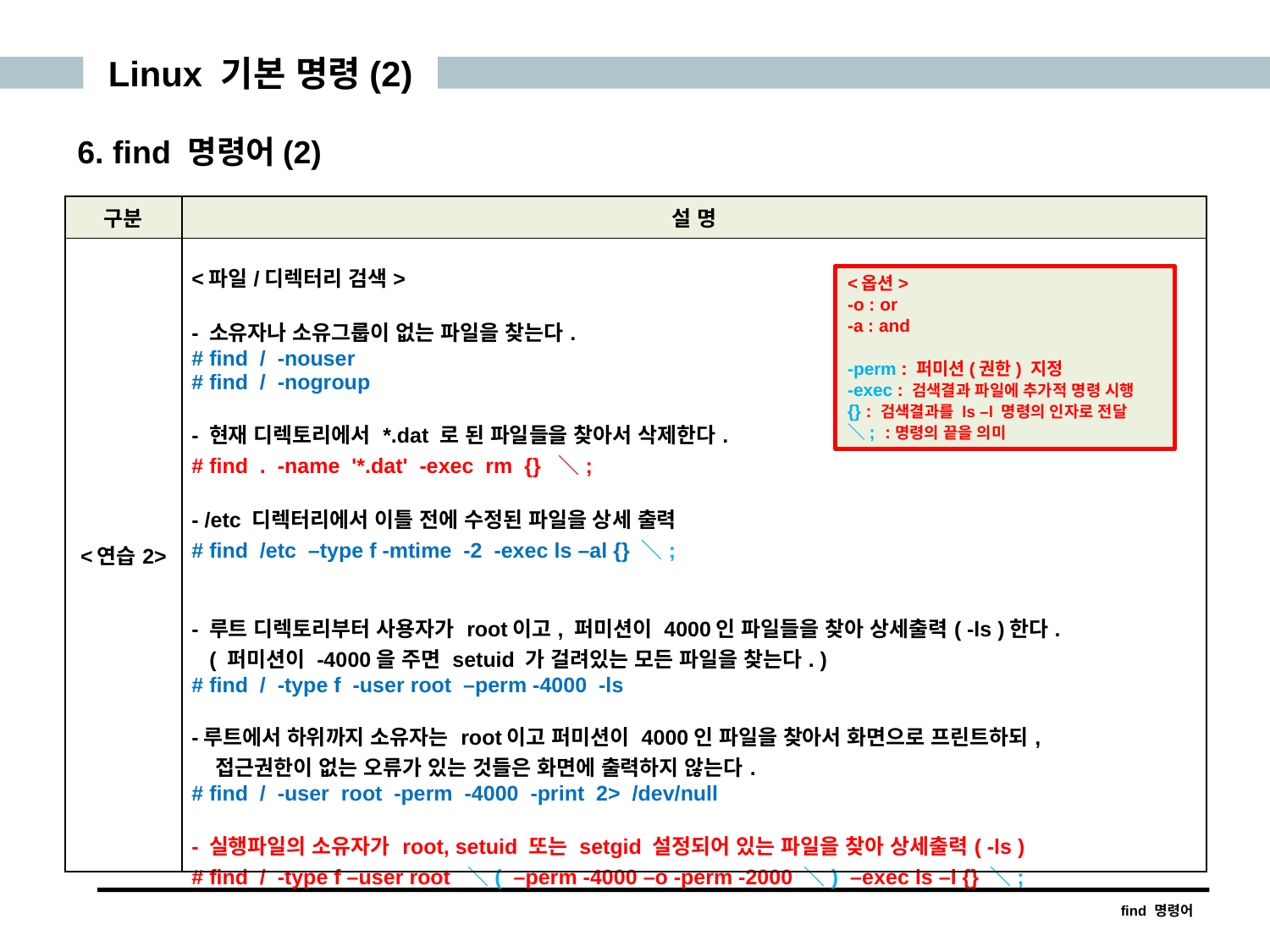

Linux 기본 명령(2)

6. find 명령어(2)
| 구분 | 설 명 |
| --- | --- |
| <연습2> | <파일/디렉터리 검색> - 소유자나 소유그룹이 없는 파일을 찾는다. # find / -nouser # find / -nogroup - 현재 디렉토리에서 \*.dat 로 된 파일들을 찾아서 삭제한다. # find . -name '\*.dat' -exec rm {} ＼; - /etc 디렉터리에서 이틀 전에 수정된 파일을 상세 출력 # find /etc –type f -mtime -2 -exec ls –al {} ＼; - 루트 디렉토리부터 사용자가 root이고, 퍼미션이 4000인 파일들을 찾아 상세출력( -ls )한다. ( 퍼미션이 -4000을 주면 setuid 가 걸려있는 모든 파일을 찾는다. ) # find / -type f -user root –perm -4000 -ls -루트에서 하위까지 소유자는 root이고 퍼미션이 4000인 파일을 찾아서 화면으로 프린트하되, 접근권한이 없는 오류가 있는 것들은 화면에 출력하지 않는다. # find / -user root -perm -4000 -print 2> /dev/null - 실행파일의 소유자가 root, setuid 또는 setgid 설정되어 있는 파일을 찾아 상세출력( -ls ) # find / -type f –user root ＼( –perm -4000 –o -perm -2000 ＼) –exec ls –l {} ＼; |
<옵션>
-o : or
-a : and

-perm : 퍼미션(권한) 지정
-exec : 검색결과 파일에 추가적 명령 시행
{} : 검색결과를 ls –l 명령의 인자로 전달
＼;  :명령의 끝을 의미

find 명령어